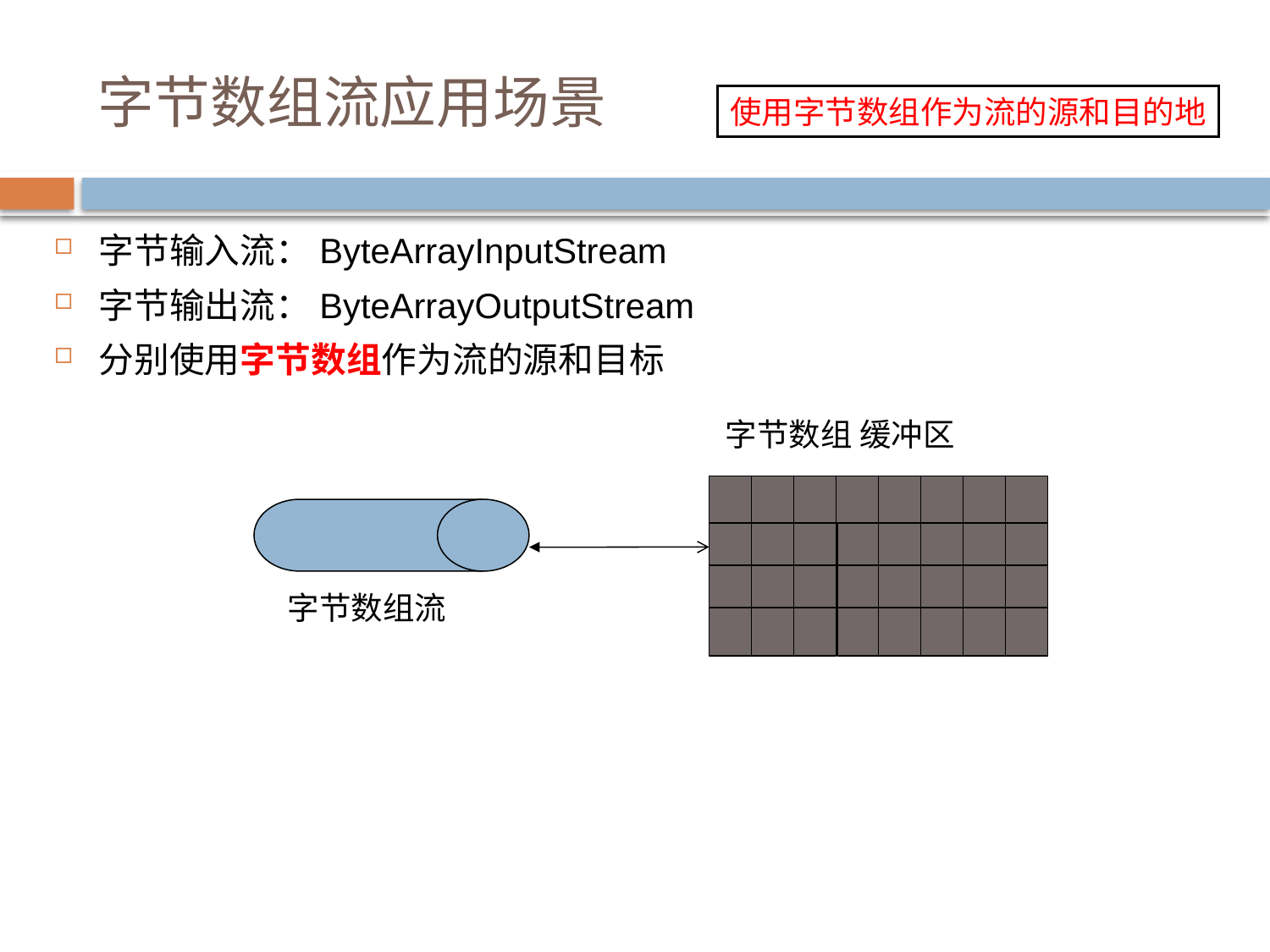

# 字节数组流应用场景
使用字节数组作为流的源和目的地
字节输入流：ByteArrayInputStream
字节输出流：ByteArrayOutputStream
分别使用字节数组作为流的源和目标

字节数组 缓冲区

字节数组流